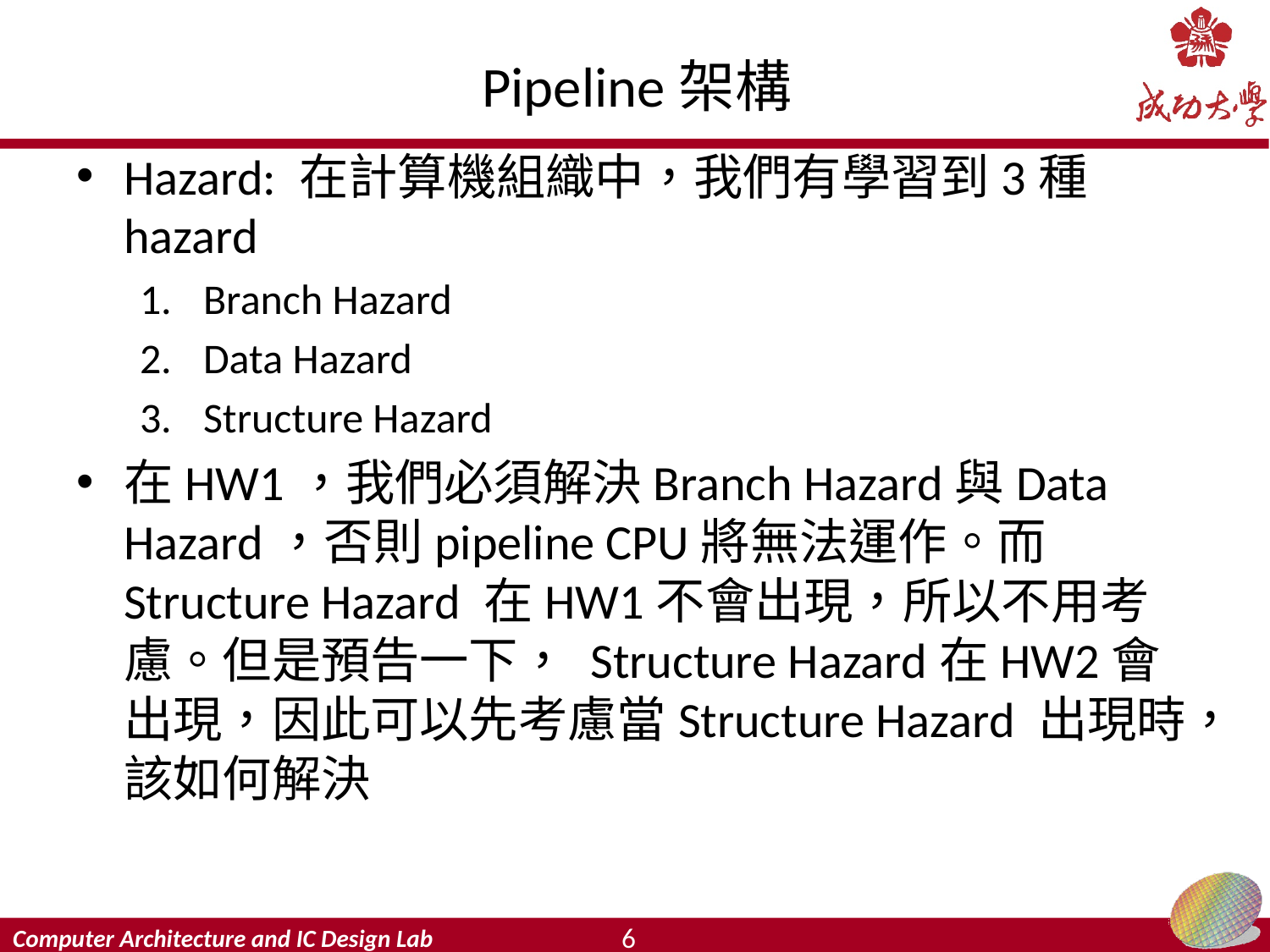

# Pipeline架構
Hazard: 在計算機組織中，我們有學習到3種hazard
Branch Hazard
Data Hazard
Structure Hazard
在HW1，我們必須解決Branch Hazard與Data Hazard，否則pipeline CPU將無法運作。而Structure Hazard 在HW1不會出現，所以不用考慮。但是預告一下， Structure Hazard在HW2會出現，因此可以先考慮當Structure Hazard 出現時，該如何解決
6